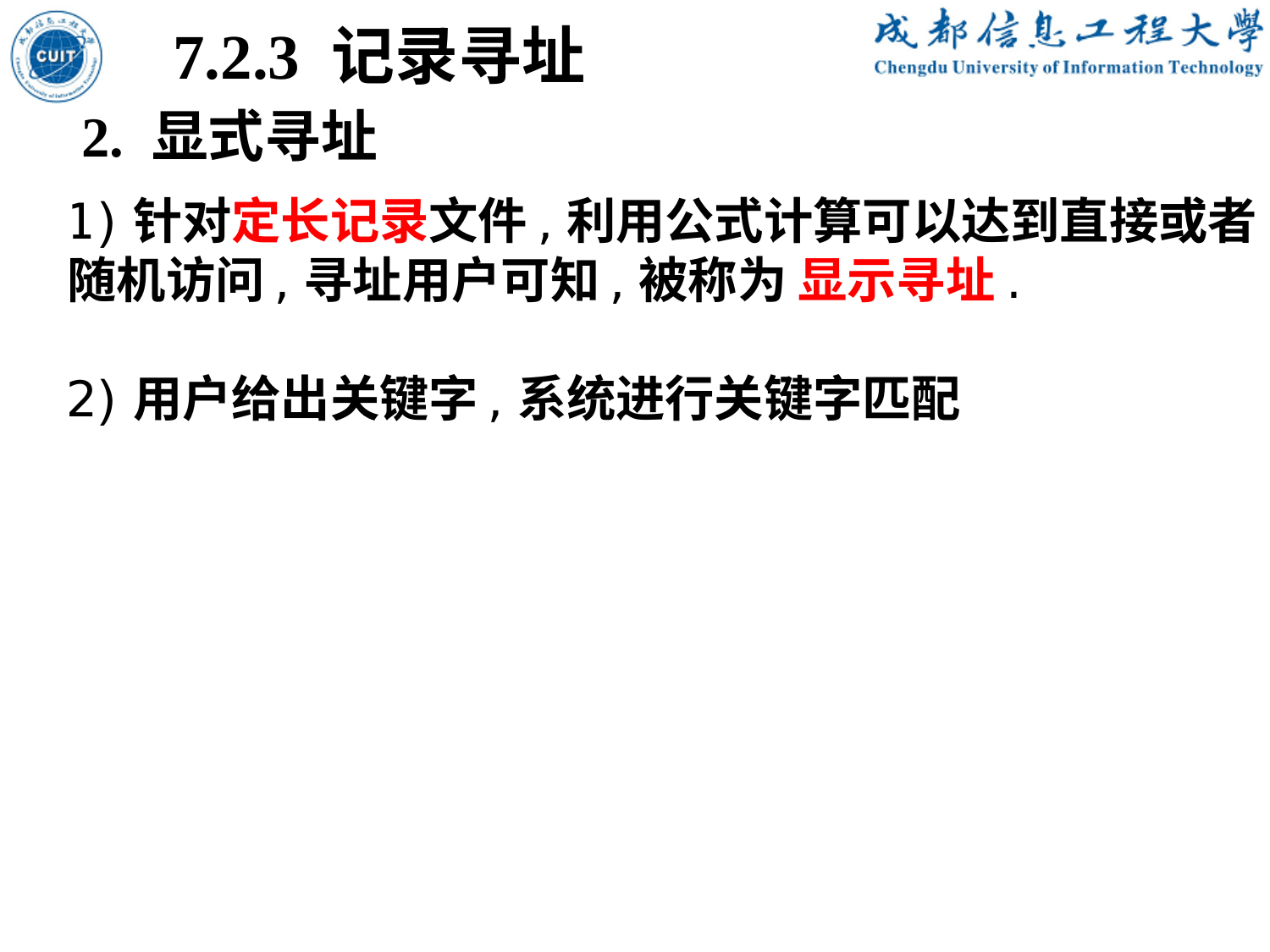

7.2.3 记录寻址
2. 显式寻址
1)针对定长记录文件,利用公式计算可以达到直接或者
随机访问,寻址用户可知,被称为 显示寻址.

2)用户给出关键字,系统进行关键字匹配